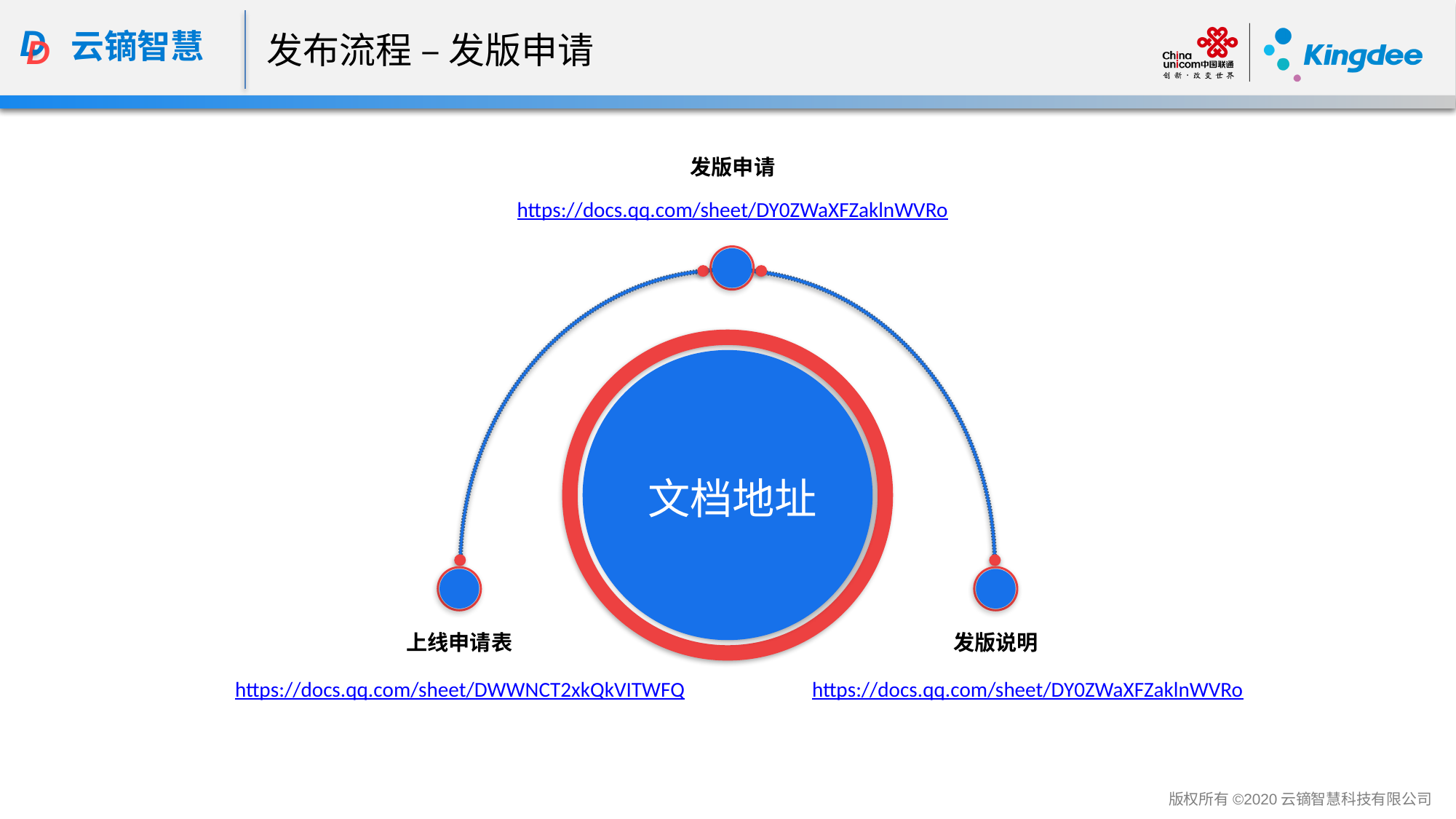

发布流程 – 发版申请
发版申请
https://docs.qq.com/sheet/DY0ZWaXFZaklnWVRo

文档地址

上线申请表
发版说明
https://docs.qq.com/sheet/DWWNCT2xkQkVITWFQ
https://docs.qq.com/sheet/DY0ZWaXFZaklnWVRo